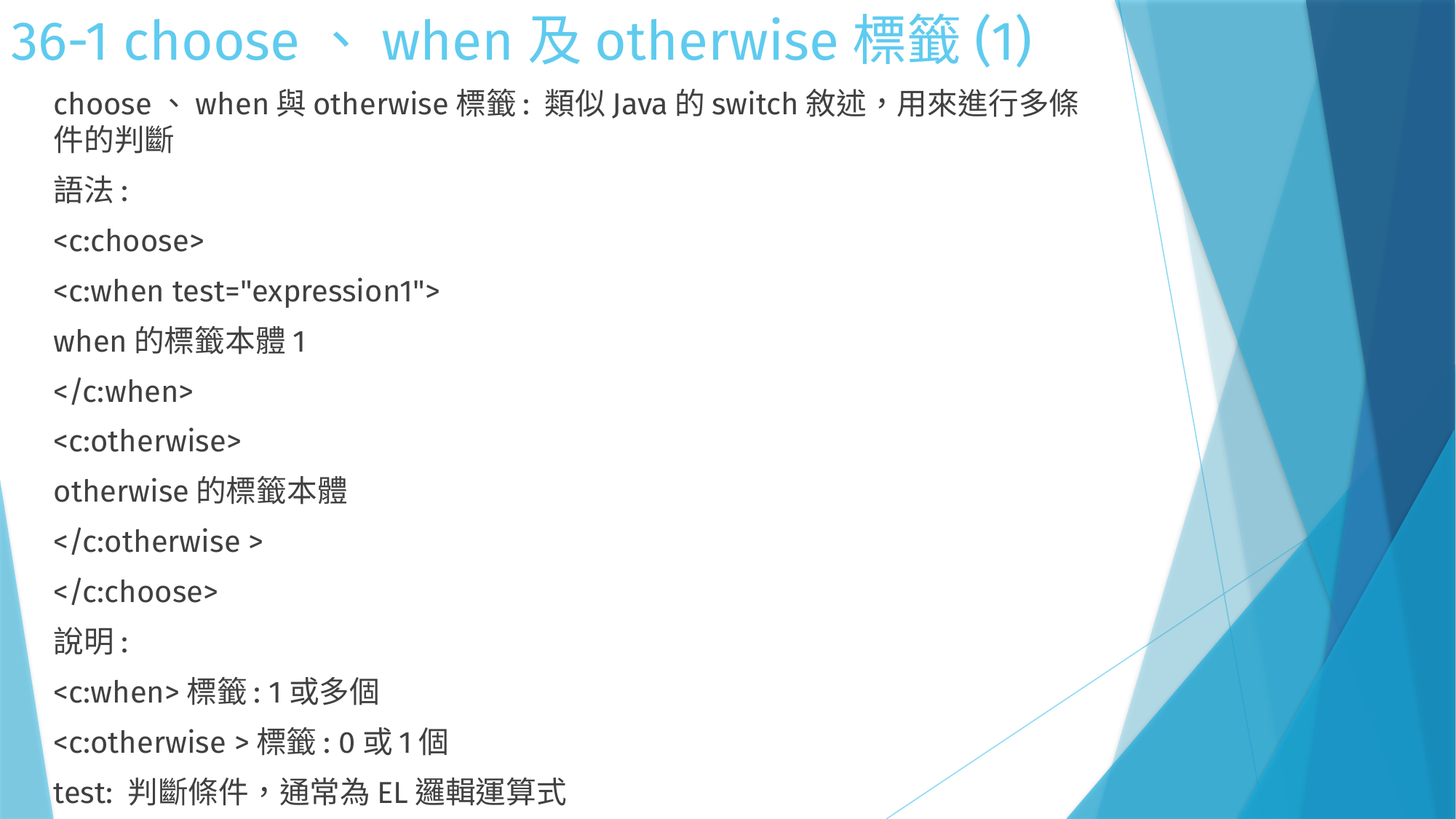

# 36-1 choose、when及otherwise標籤(1)
choose、when與otherwise標籤: 類似Java的switch敘述，用來進行多條件的判斷
語法:
<c:choose>
<c:when test="expression1">
when的標籤本體1
</c:when>
<c:otherwise>
otherwise的標籤本體
</c:otherwise >
</c:choose>
說明:
<c:when>標籤: 1或多個
<c:otherwise >標籤: 0或1個
test: 判斷條件，通常為EL邏輯運算式